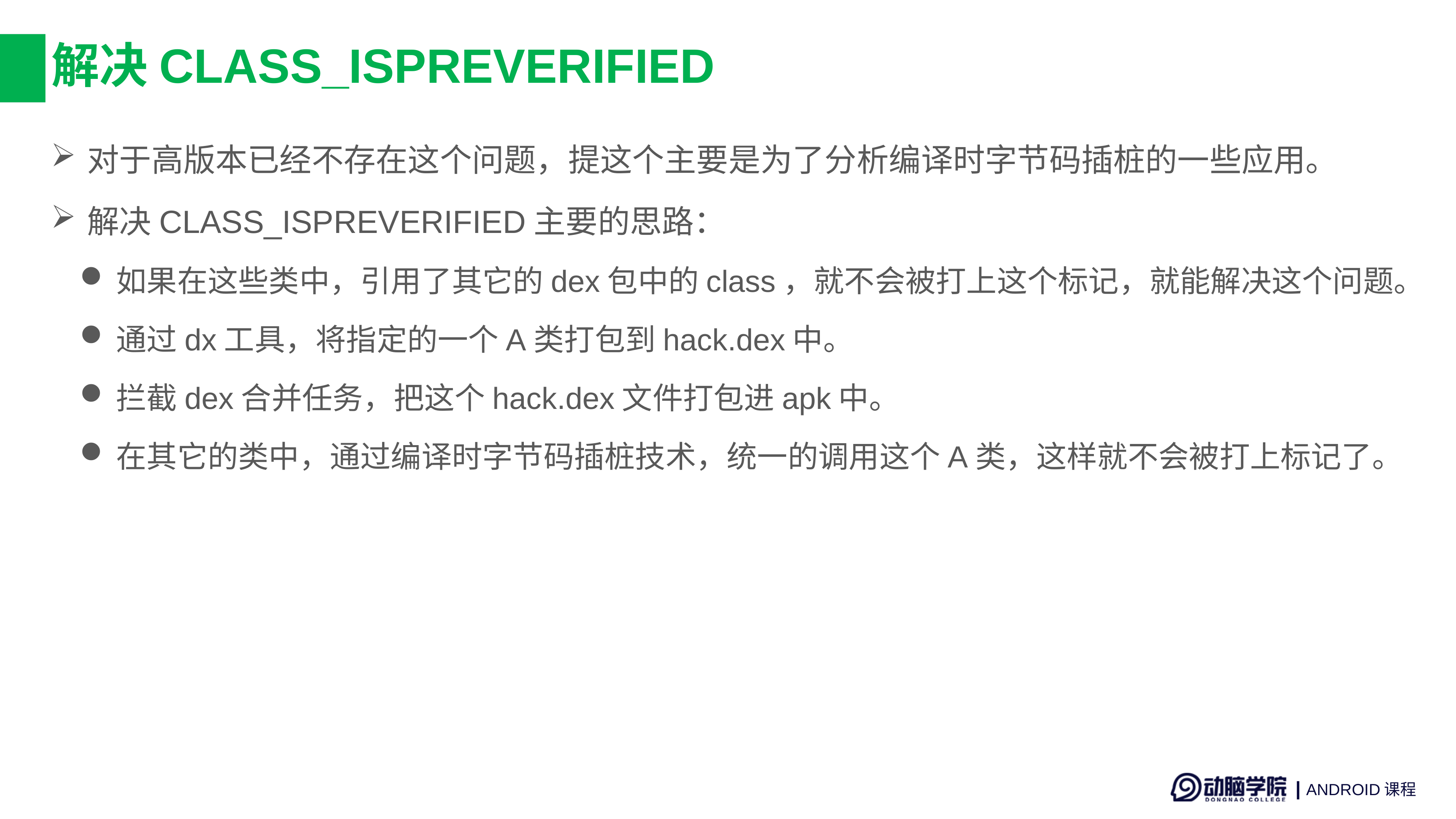

# 解决CLASS_ISPREVERIFIED
对于高版本已经不存在这个问题，提这个主要是为了分析编译时字节码插桩的一些应用。
解决CLASS_ISPREVERIFIED主要的思路：
如果在这些类中，引用了其它的dex包中的class，就不会被打上这个标记，就能解决这个问题。
通过dx工具，将指定的一个A类打包到hack.dex中。
拦截dex合并任务，把这个hack.dex文件打包进apk中。
在其它的类中，通过编译时字节码插桩技术，统一的调用这个A类，这样就不会被打上标记了。